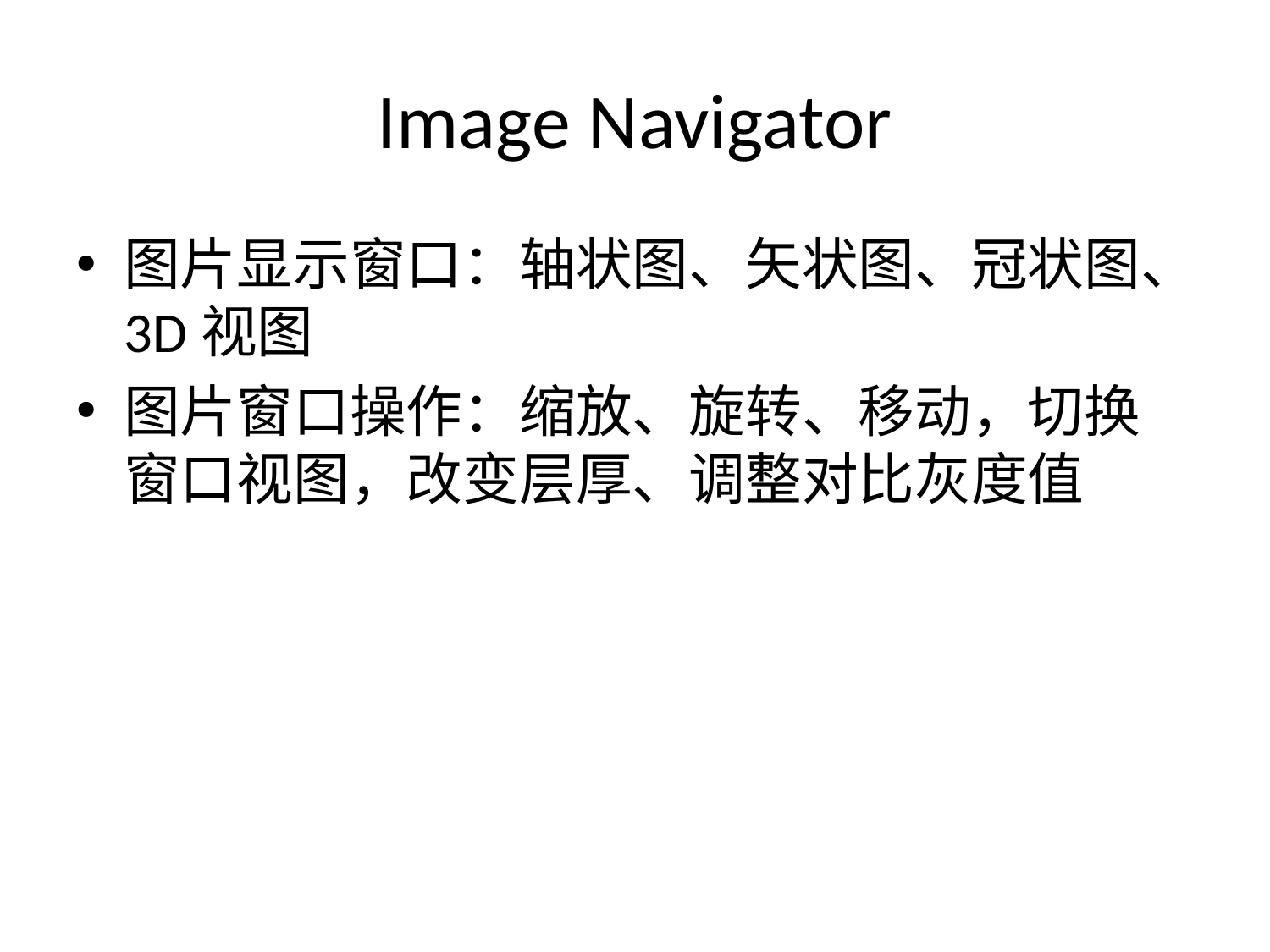

# Image Navigator
图片显示窗口：轴状图、矢状图、冠状图、3D视图
图片窗口操作：缩放、旋转、移动，切换窗口视图，改变层厚、调整对比灰度值